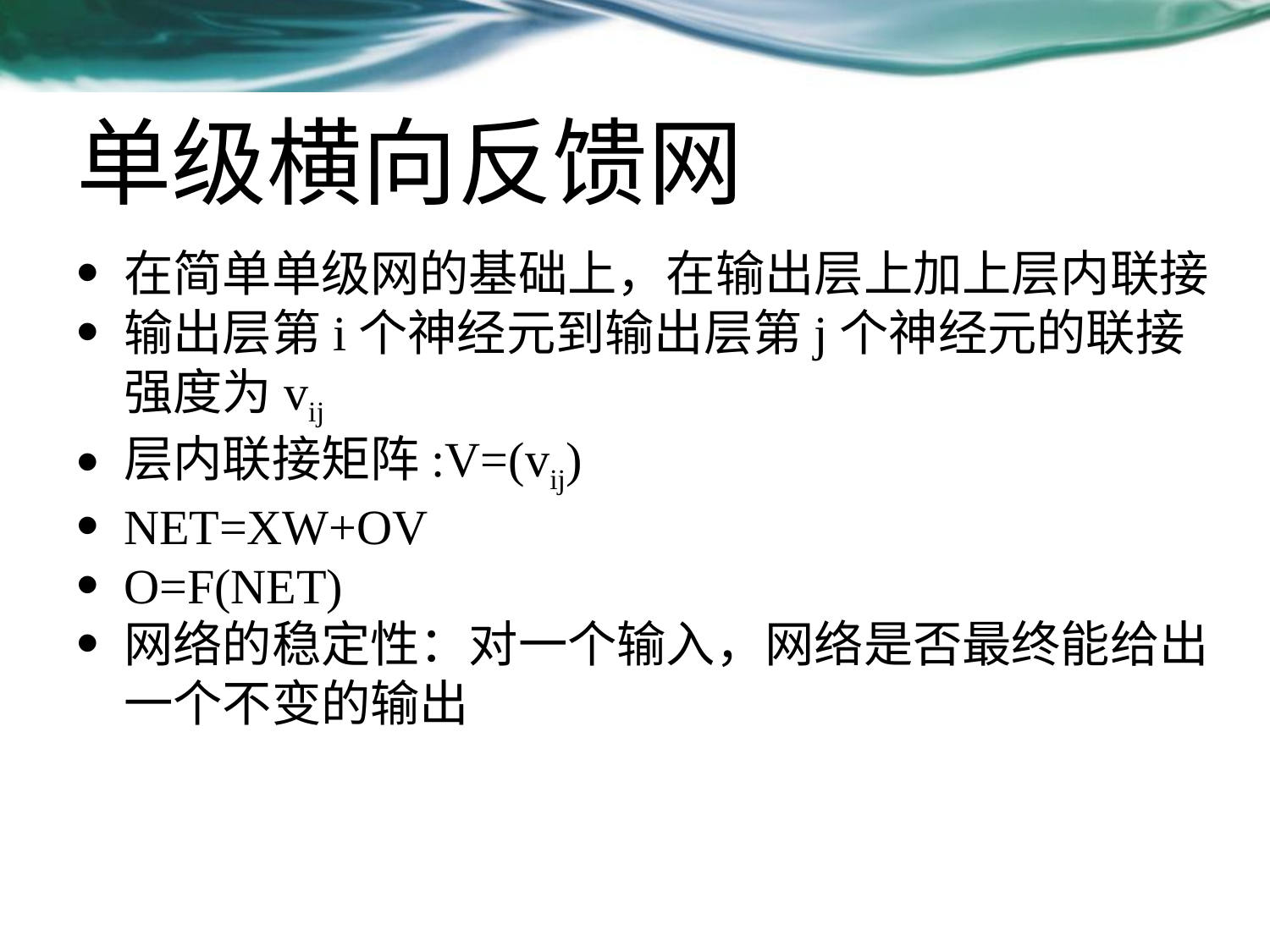

# 单级横向反馈网
在简单单级网的基础上，在输出层上加上层内联接
输出层第i个神经元到输出层第j个神经元的联接强度为vij
层内联接矩阵:V=(vij)
NET=XW+OV
O=F(NET)
网络的稳定性：对一个输入，网络是否最终能给出一个不变的输出